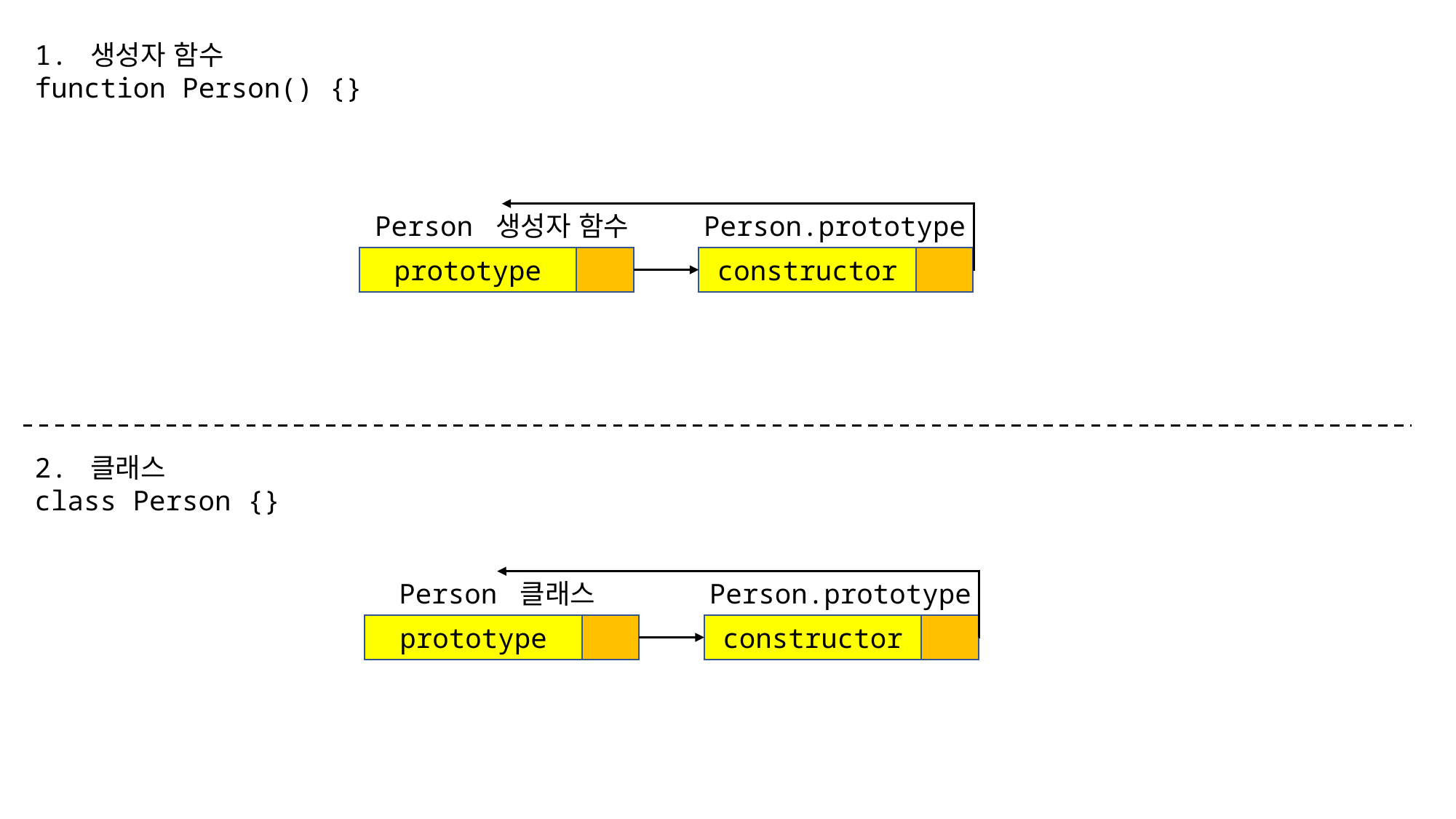

1. 생성자 함수
function Person() {}
Person 생성자 함수
Person.prototype
prototype

constructor

2. 클래스
class Person {}
Person 클래스
Person.prototype
prototype

constructor